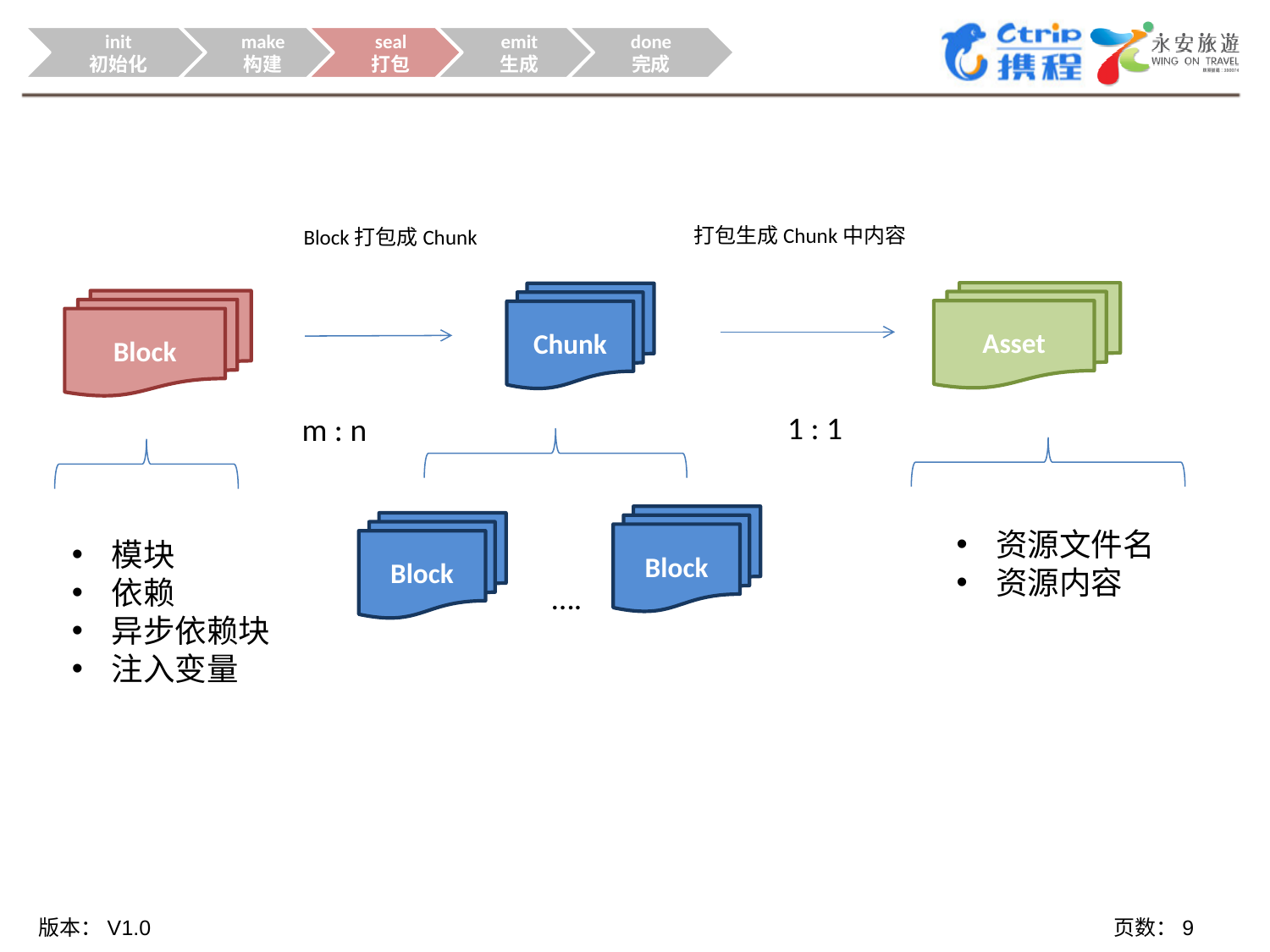

emit
生成
done
完成
init
初始化
make
构建
seal
打包

打包生成Chunk中内容
Block打包成Chunk
Asset
Chunk
Block

1 : 1
m : n
Block
Block
资源文件名
资源内容
模块
依赖
异步依赖块
注入变量
….